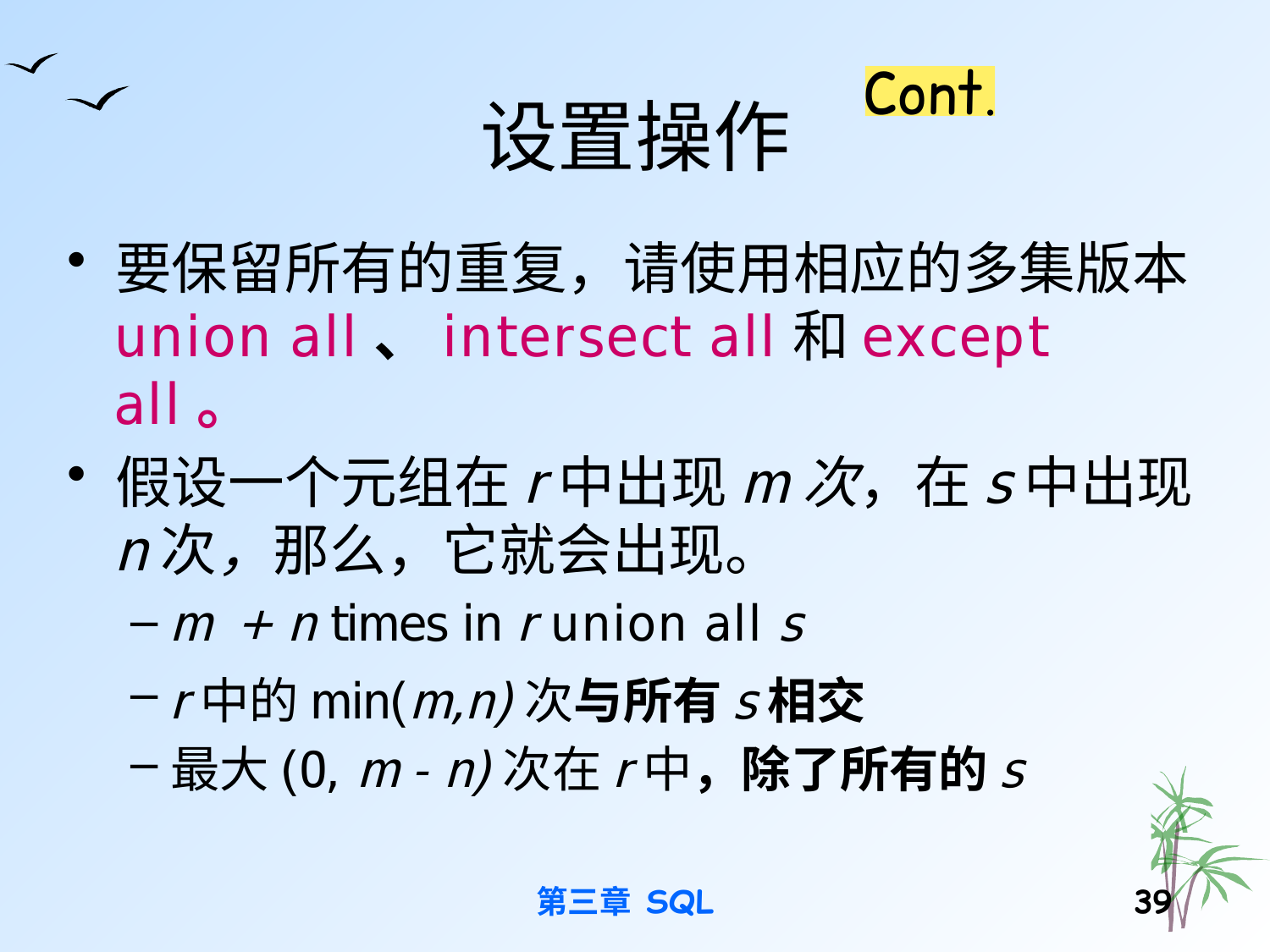

# 设置操作
Cont.
要保留所有的重复，请使用相应的多集版本union all、intersect all和except all。
假设一个元组在r中出现m次，在s中出现n次，那么，它就会出现。
m  + n times in r union all s
r中的min(m,n)次与所有s相交
最大(0, m - n)次在r中，除了所有的s
第三章 SQL
39